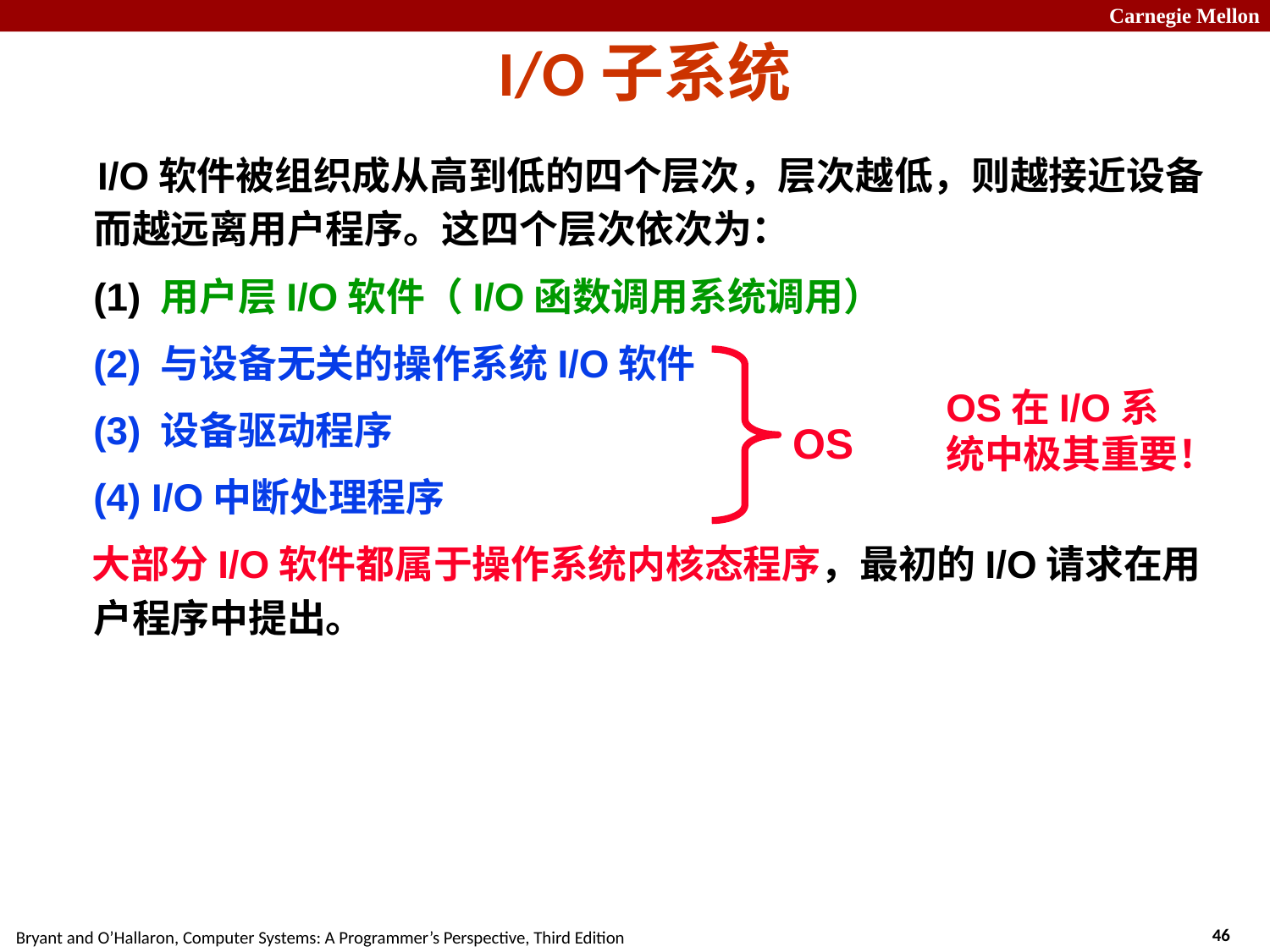

# I/O子系统
   I/O软件被组织成从高到低的四个层次，层次越低，则越接近设备而越远离用户程序。这四个层次依次为：
	(1) 用户层I/O软件（I/O函数调用系统调用）
	(2) 与设备无关的操作系统I/O软件
	(3) 设备驱动程序
	(4) I/O中断处理程序
  大部分I/O软件都属于操作系统内核态程序，最初的I/O请求在用  户程序中提出。

OS
OS在I/O系统中极其重要！